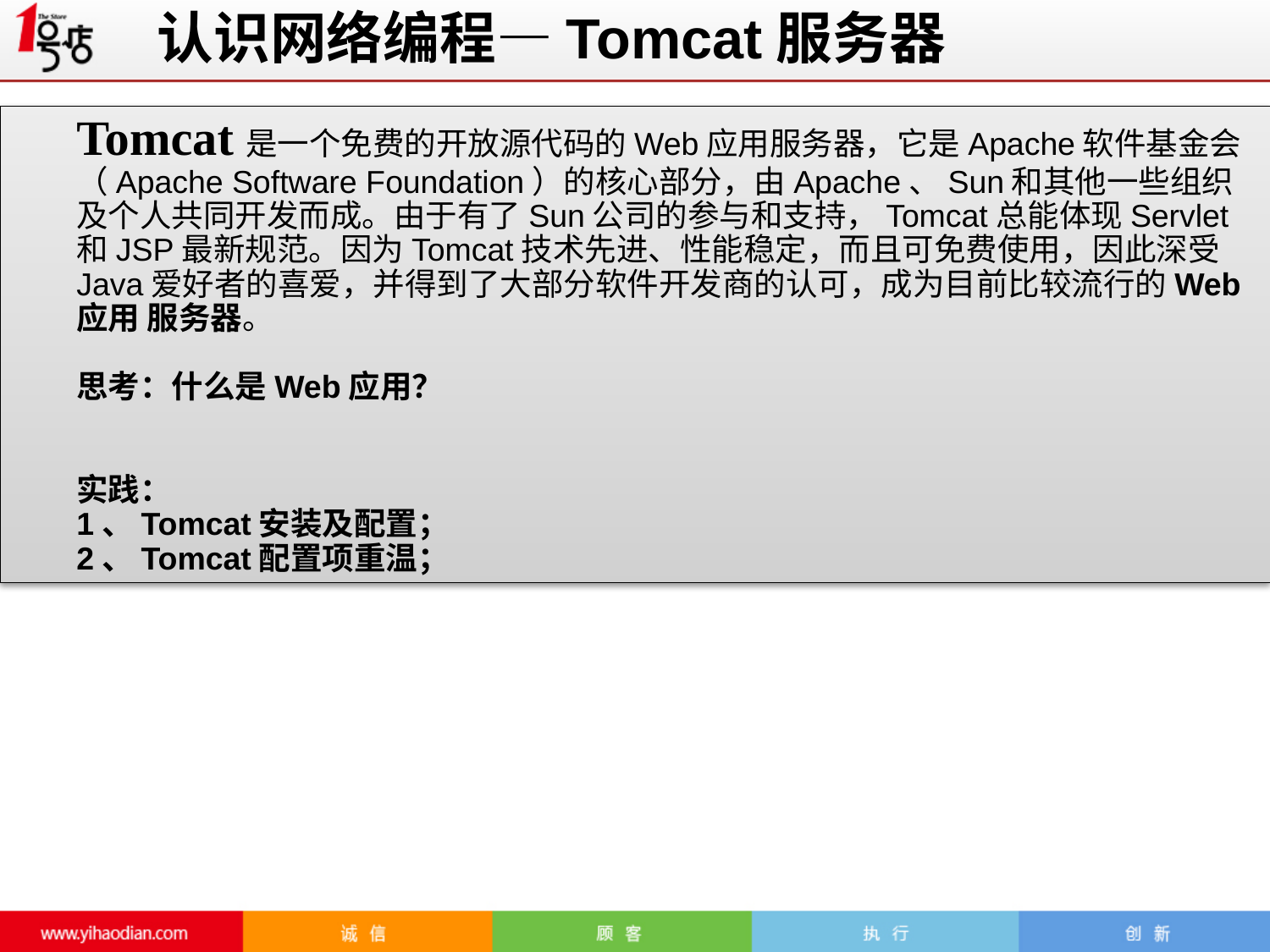

认识网络编程—Tomcat服务器
Tomcat是一个免费的开放源代码的Web应用服务器，它是Apache软件基金会（Apache Software Foundation）的核心部分，由Apache、Sun和其他一些组织及个人共同开发而成。由于有了Sun公司的参与和支持，Tomcat总能体现Servlet和JSP最新规范。因为Tomcat技术先进、性能稳定，而且可免费使用，因此深受Java爱好者的喜爱，并得到了大部分软件开发商的认可，成为目前比较流行的Web应用 服务器。

思考：什么是Web应用？

实践：
1、Tomcat安装及配置；
2、Tomcat配置项重温；